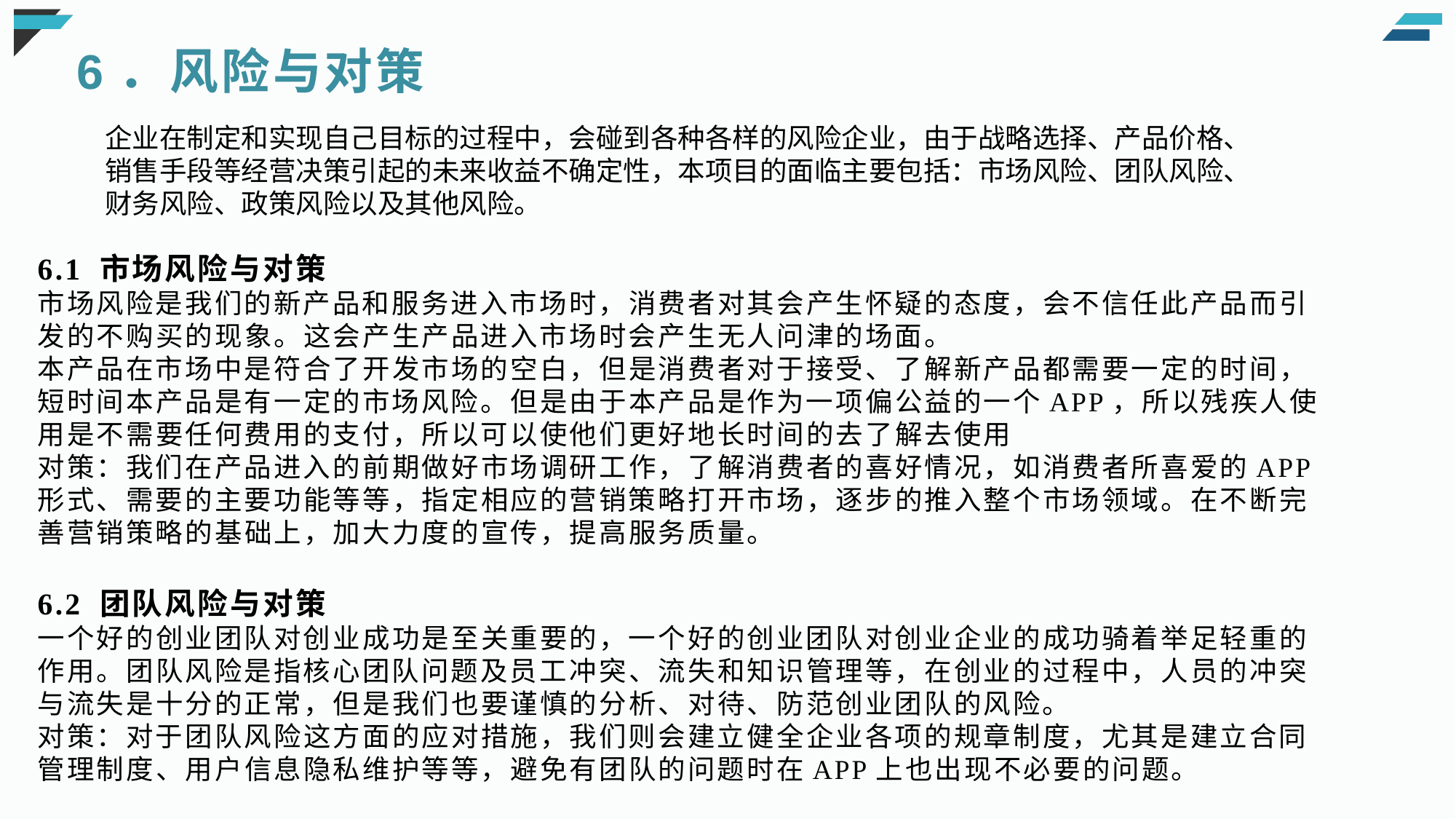

# 6．风险与对策
企业在制定和实现自己目标的过程中，会碰到各种各样的风险企业，由于战略选择、产品价格、销售手段等经营决策引起的未来收益不确定性，本项目的面临主要包括：市场风险、团队风险、财务风险、政策风险以及其他风险。

6.1 市场风险与对策
市场风险是我们的新产品和服务进入市场时，消费者对其会产生怀疑的态度，会不信任此产品而引发的不购买的现象。这会产生产品进入市场时会产生无人问津的场面。
本产品在市场中是符合了开发市场的空白，但是消费者对于接受、了解新产品都需要一定的时间，短时间本产品是有一定的市场风险。但是由于本产品是作为一项偏公益的一个APP，所以残疾人使用是不需要任何费用的支付，所以可以使他们更好地长时间的去了解去使用
对策：我们在产品进入的前期做好市场调研工作，了解消费者的喜好情况，如消费者所喜爱的APP形式、需要的主要功能等等，指定相应的营销策略打开市场，逐步的推入整个市场领域。在不断完善营销策略的基础上，加大力度的宣传，提高服务质量。

6.2 团队风险与对策
一个好的创业团队对创业成功是至关重要的，一个好的创业团队对创业企业的成功骑着举足轻重的作用。团队风险是指核心团队问题及员工冲突、流失和知识管理等，在创业的过程中，人员的冲突与流失是十分的正常，但是我们也要谨慎的分析、对待、防范创业团队的风险。
对策：对于团队风险这方面的应对措施，我们则会建立健全企业各项的规章制度，尤其是建立合同管理制度、用户信息隐私维护等等，避免有团队的问题时在APP上也出现不必要的问题。